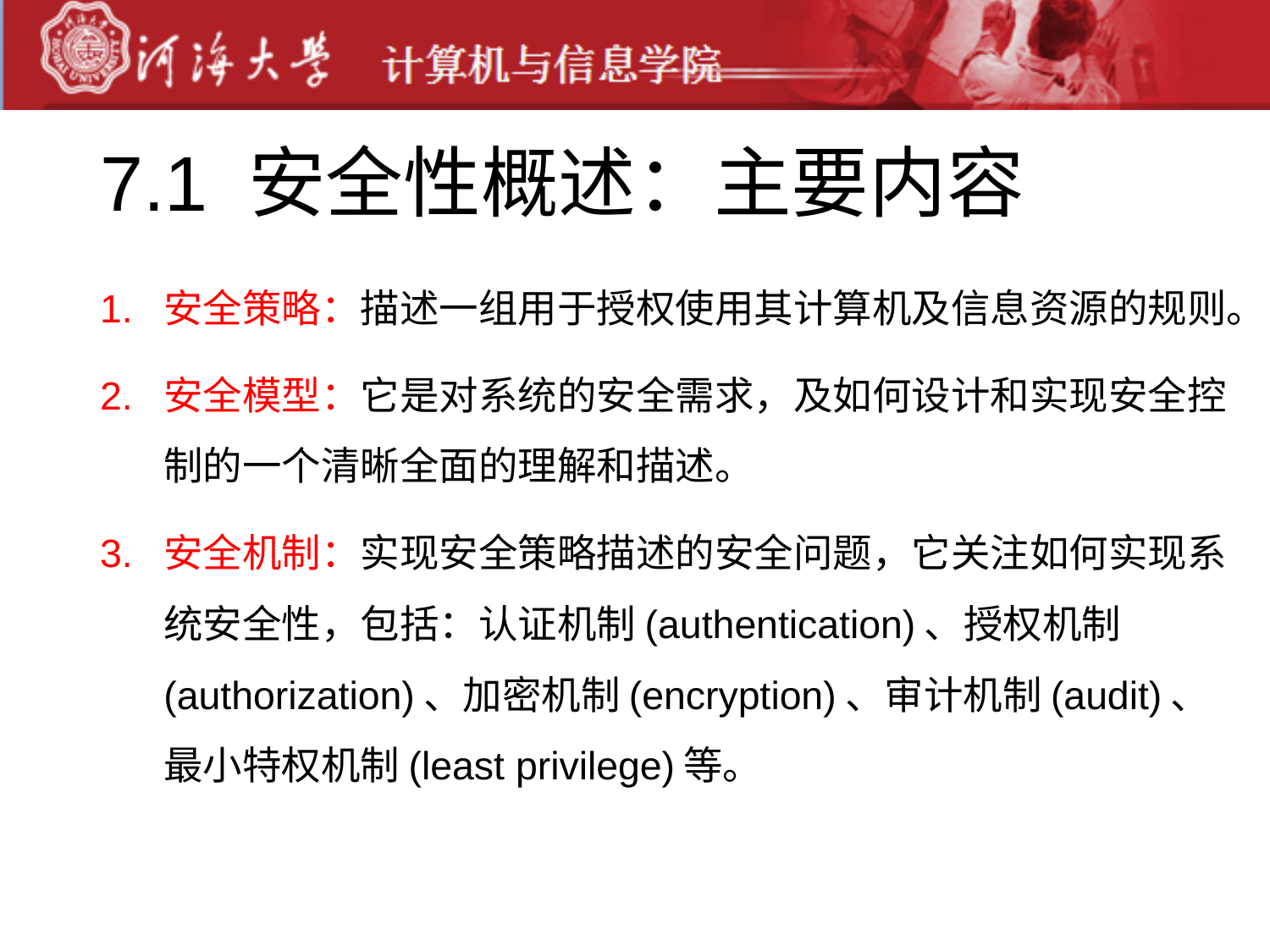

# 7.1 安全性概述：主要内容
安全策略：描述一组用于授权使用其计算机及信息资源的规则。
安全模型：它是对系统的安全需求，及如何设计和实现安全控制的一个清晰全面的理解和描述。
安全机制：实现安全策略描述的安全问题，它关注如何实现系统安全性，包括：认证机制(authentication)、授权机制(authorization)、加密机制(encryption)、审计机制(audit)、最小特权机制(least privilege)等。